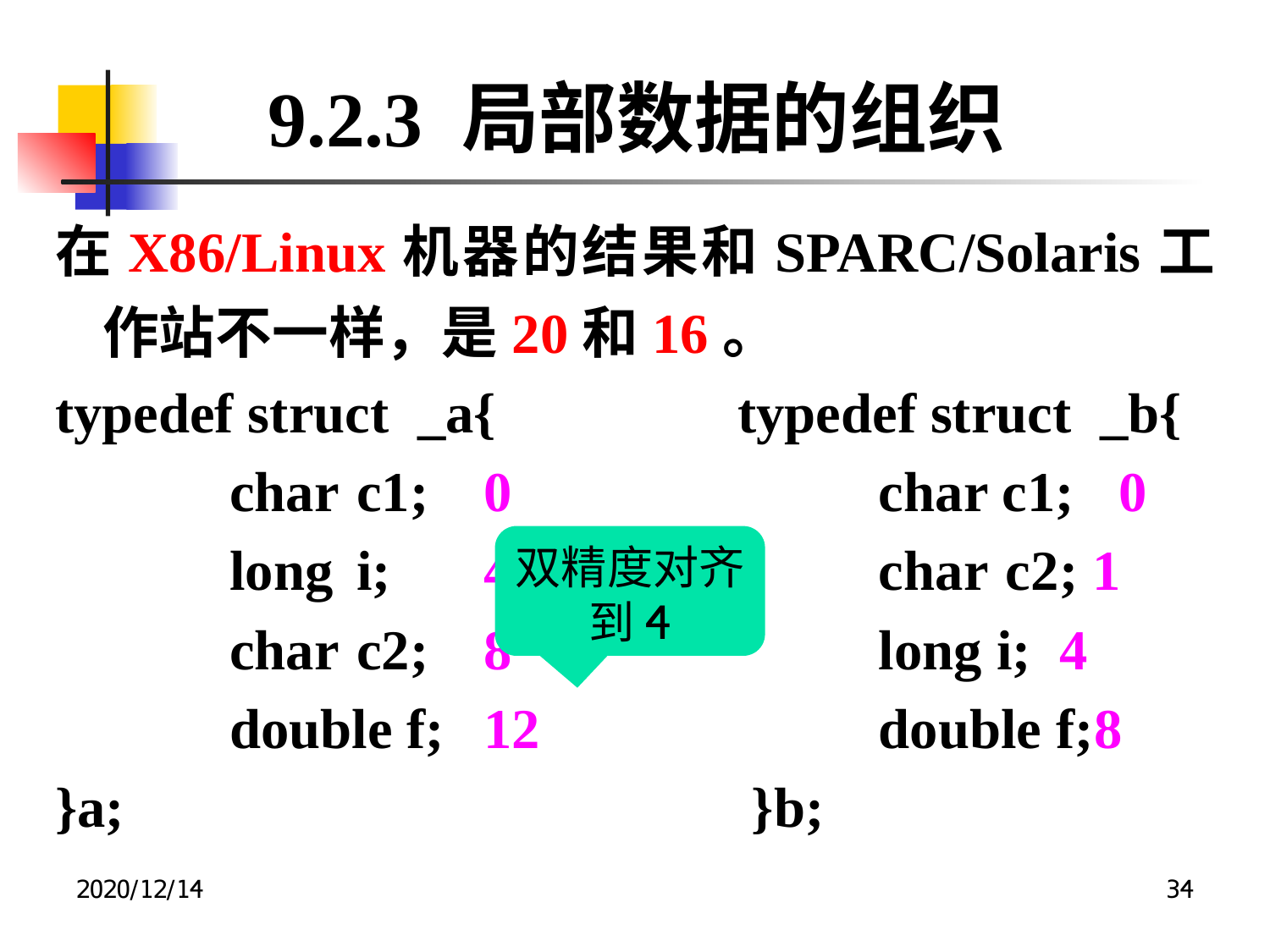

9.2.3 局部数据的组织
在X86/Linux机器的结果和SPARC/Solaris工作站不一样，是20和16。
typedef struct  _a{		typedef struct  _b{
		char 	c1;	0			 char c1;	0
		long 	i;	4			 char	 c2; 1
		char	c2;	8			 long i;  4
		double f;	12			 double f;8
}a;					 }b;

双精度对齐到4
2020/12/14
34